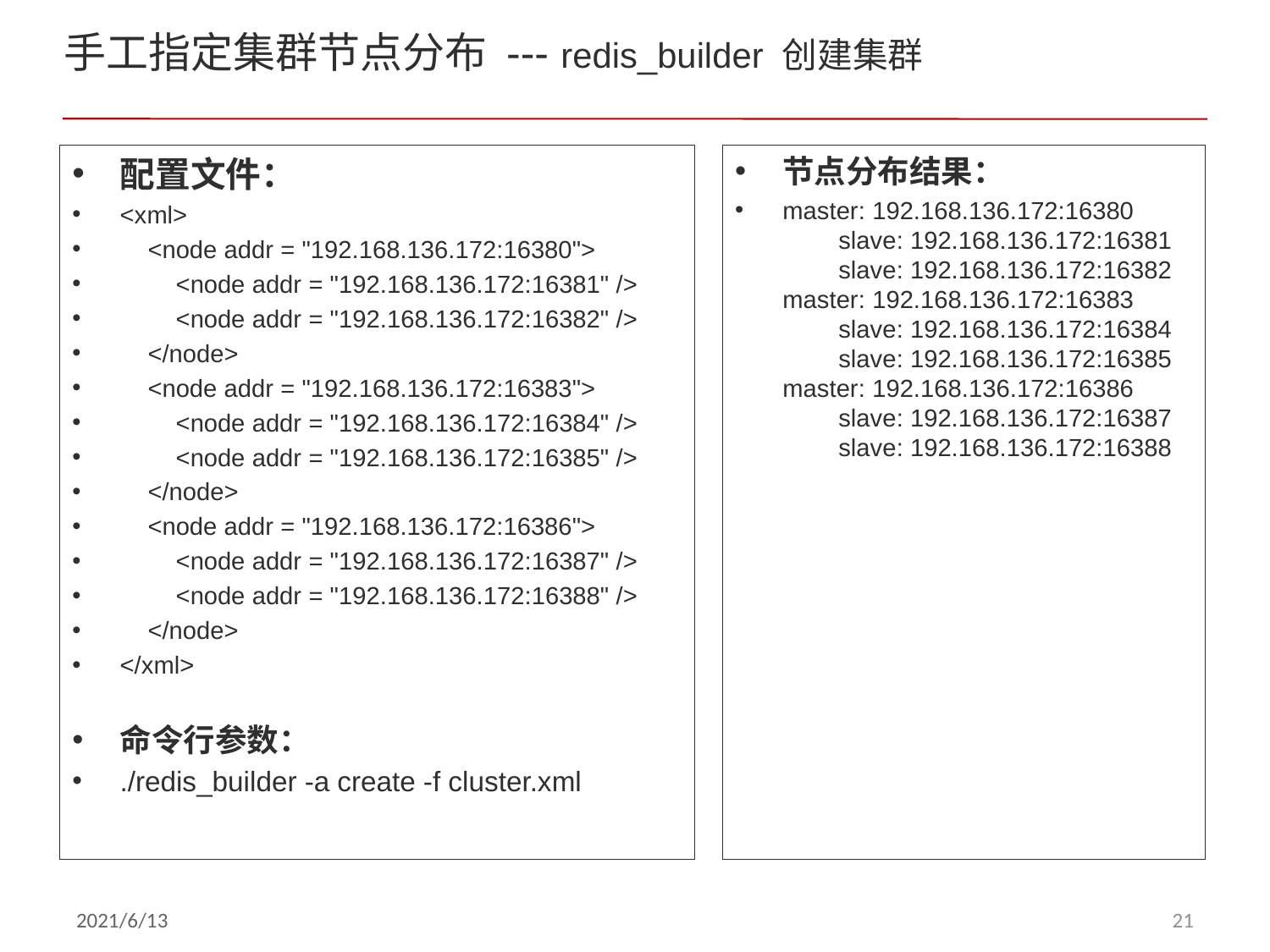

# 手工指定集群节点分布 --- redis_builder 创建集群
配置文件：
<xml>
    <node addr = "192.168.136.172:16380">
        <node addr = "192.168.136.172:16381" />
        <node addr = "192.168.136.172:16382" />
    </node>
    <node addr = "192.168.136.172:16383">
        <node addr = "192.168.136.172:16384" />
        <node addr = "192.168.136.172:16385" />
    </node>
    <node addr = "192.168.136.172:16386">
        <node addr = "192.168.136.172:16387" />
        <node addr = "192.168.136.172:16388" />
    </node>
</xml>

命令行参数：
./redis_builder -a create -f cluster.xml

节点分布结果：
master: 192.168.136.172:16380
        slave: 192.168.136.172:16381
        slave: 192.168.136.172:16382
master: 192.168.136.172:16383
        slave: 192.168.136.172:16384
        slave: 192.168.136.172:16385
master: 192.168.136.172:16386
        slave: 192.168.136.172:16387
        slave: 192.168.136.172:16388